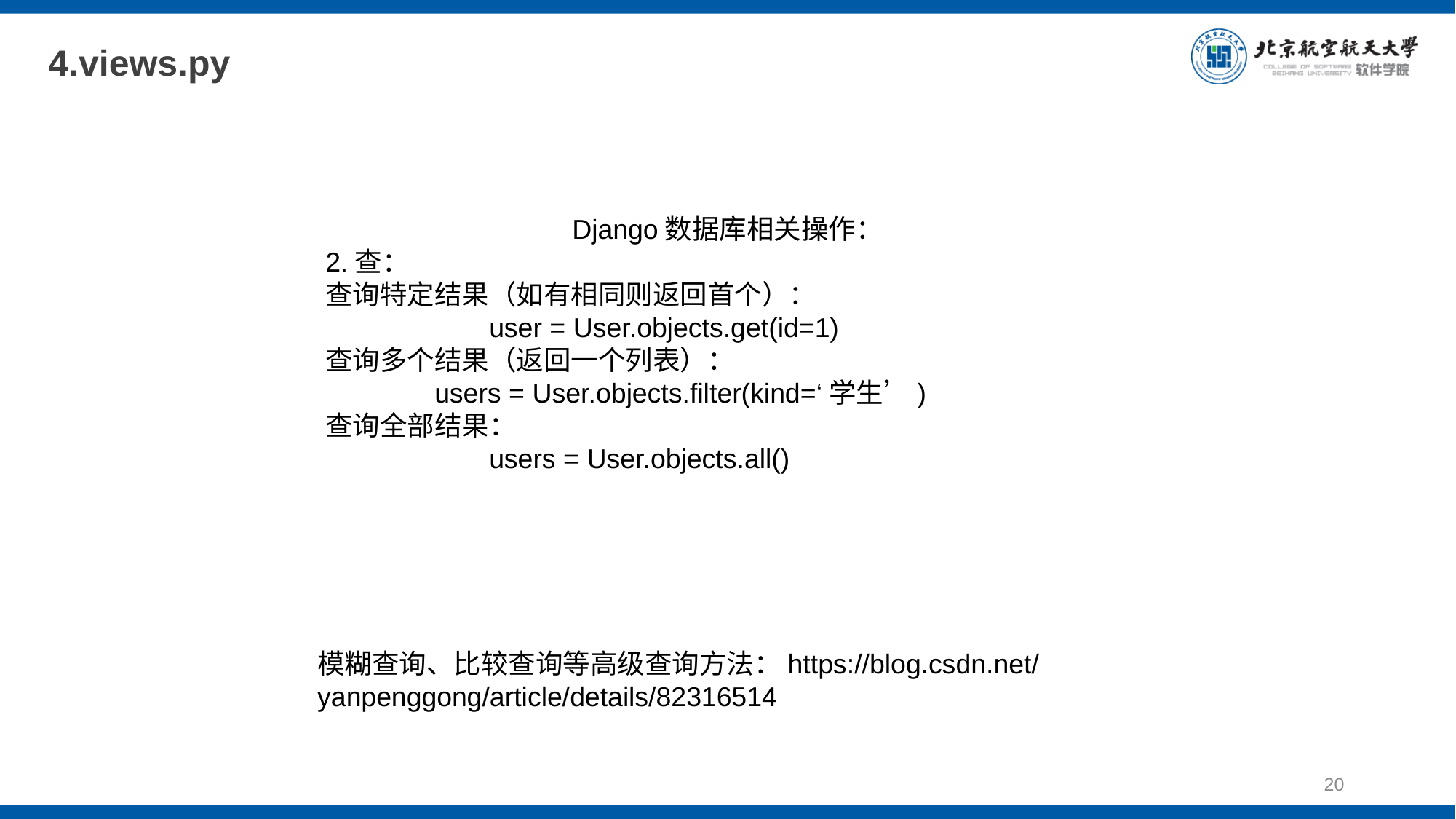

# 4.views.py
Django数据库相关操作：
2.查：
查询特定结果（如有相同则返回首个）：
	user = User.objects.get(id=1)
查询多个结果（返回一个列表）：
	users = User.objects.filter(kind=‘学生’)
查询全部结果：
	users = User.objects.all()
模糊查询、比较查询等高级查询方法：https://blog.csdn.net/yanpenggong/article/details/82316514
20